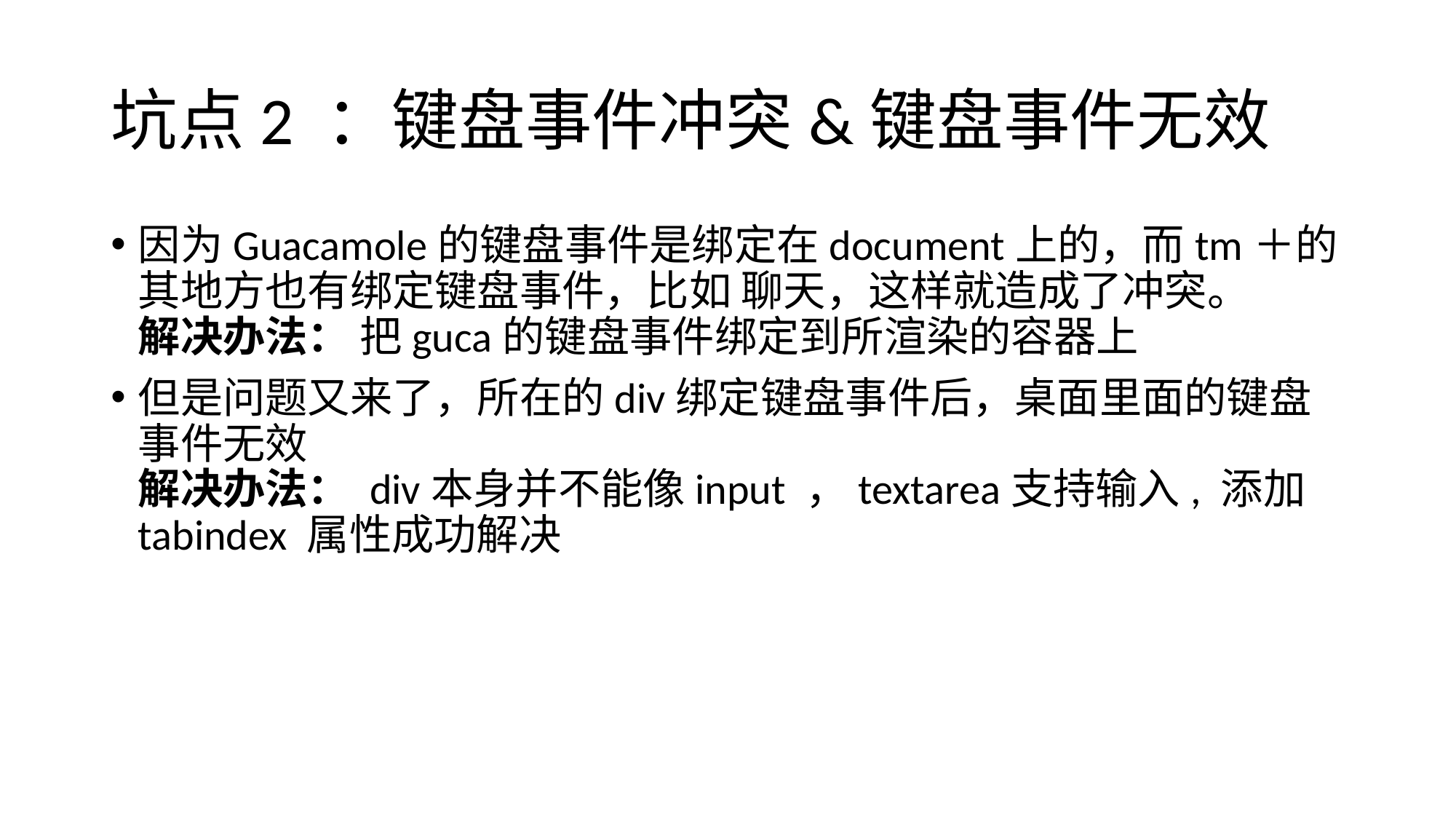

# 坑点2 ：键盘事件冲突&键盘事件无效
因为Guacamole的键盘事件是绑定在document上的，而tm＋的其地方也有绑定键盘事件，比如 聊天，这样就造成了冲突。
解决办法： 把guca的键盘事件绑定到所渲染的容器上
但是问题又来了，所在的div绑定键盘事件后，桌面里面的键盘事件无效
解决办法： div本身并不能像input ，textarea支持输入, 添加tabindex 属性成功解决